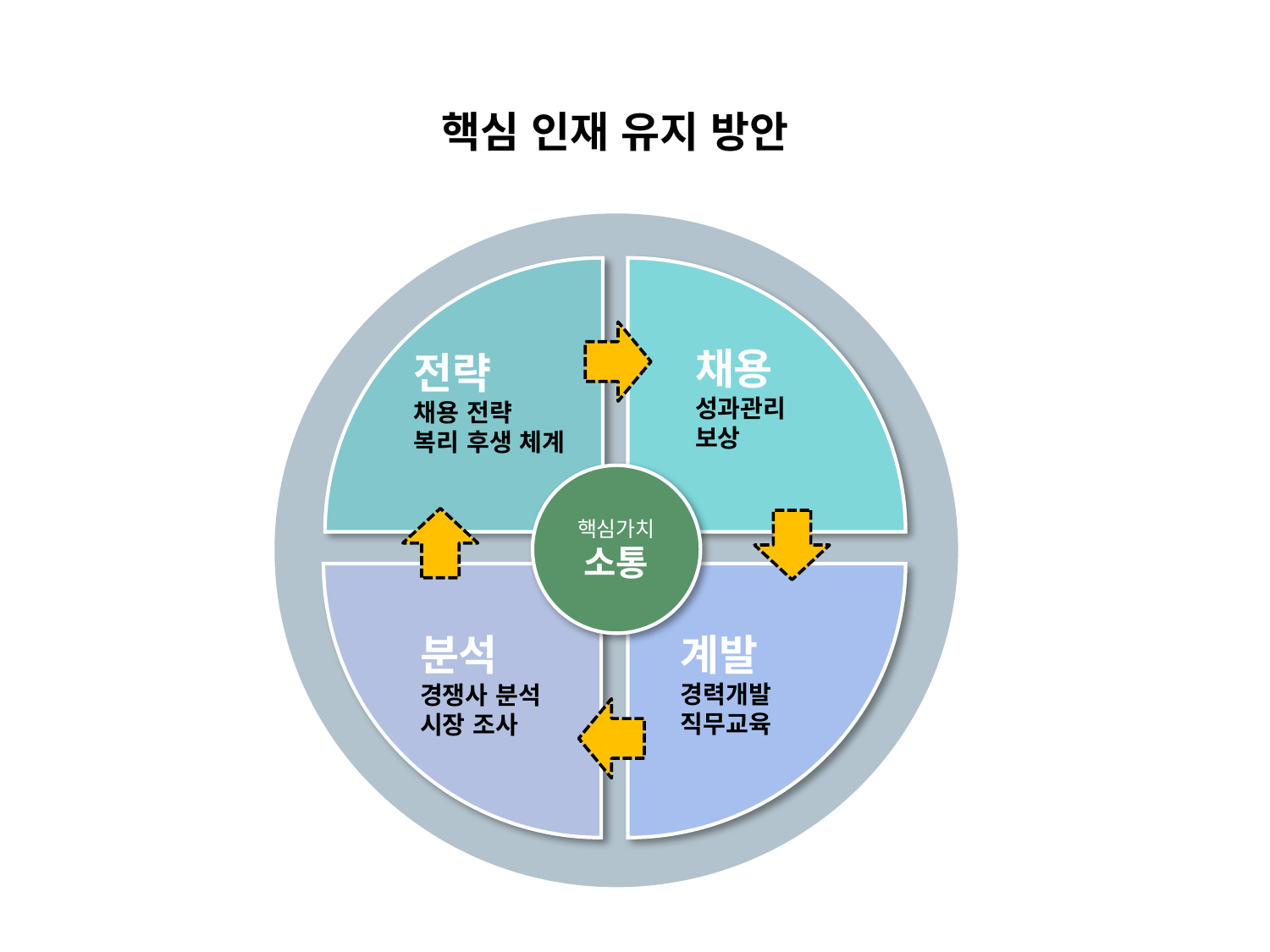

핵심 인재 유지 방안

채용
성과관리
보상
전략
채용 전략
복리 후생 체계

핵심가치
소통

계발
경력개발
직무교육

분석
경쟁사 분석
시장 조사